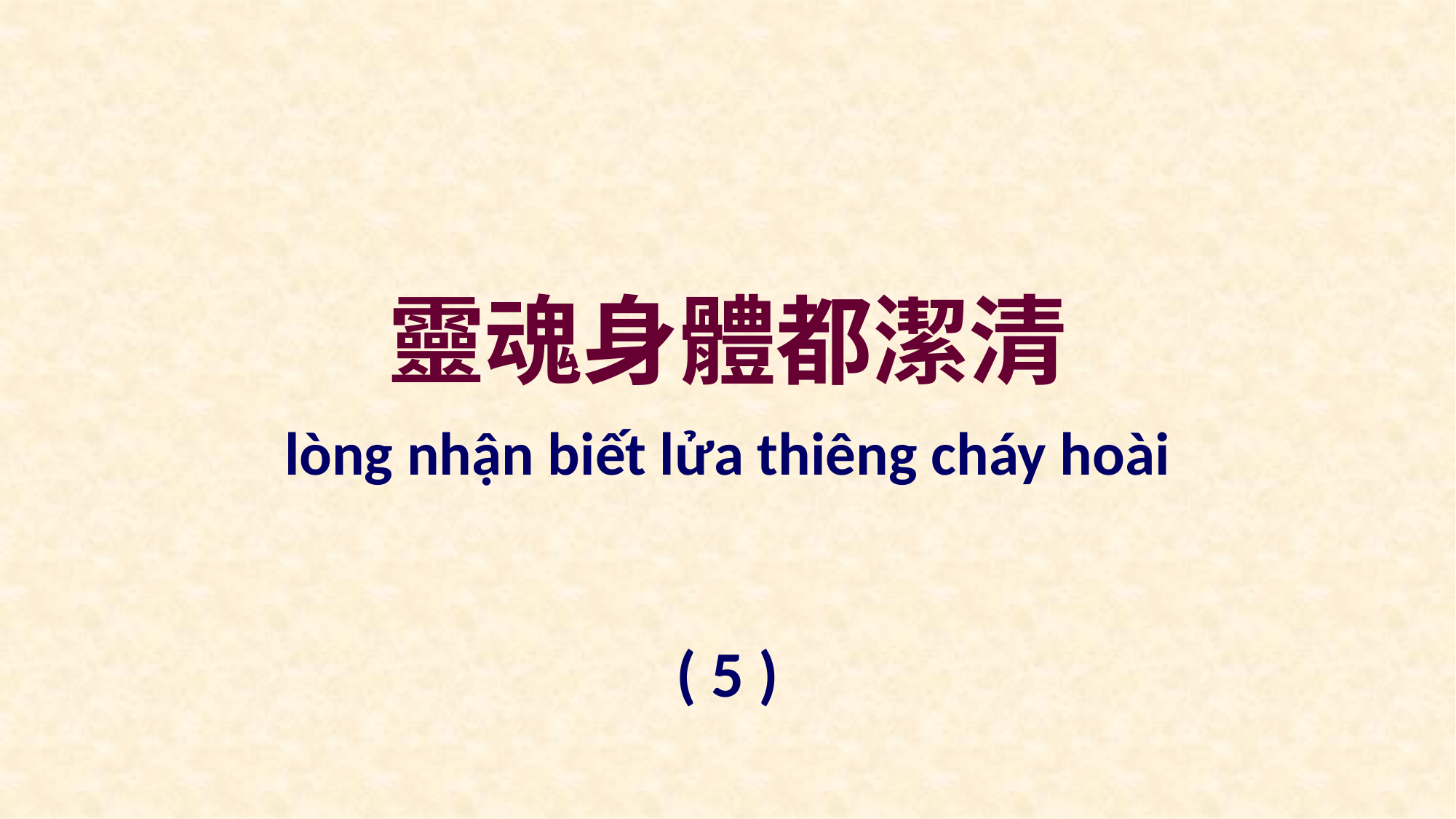

靈魂身體都潔清
lòng nhận biết lửa thiêng cháy hoài
( 5 )